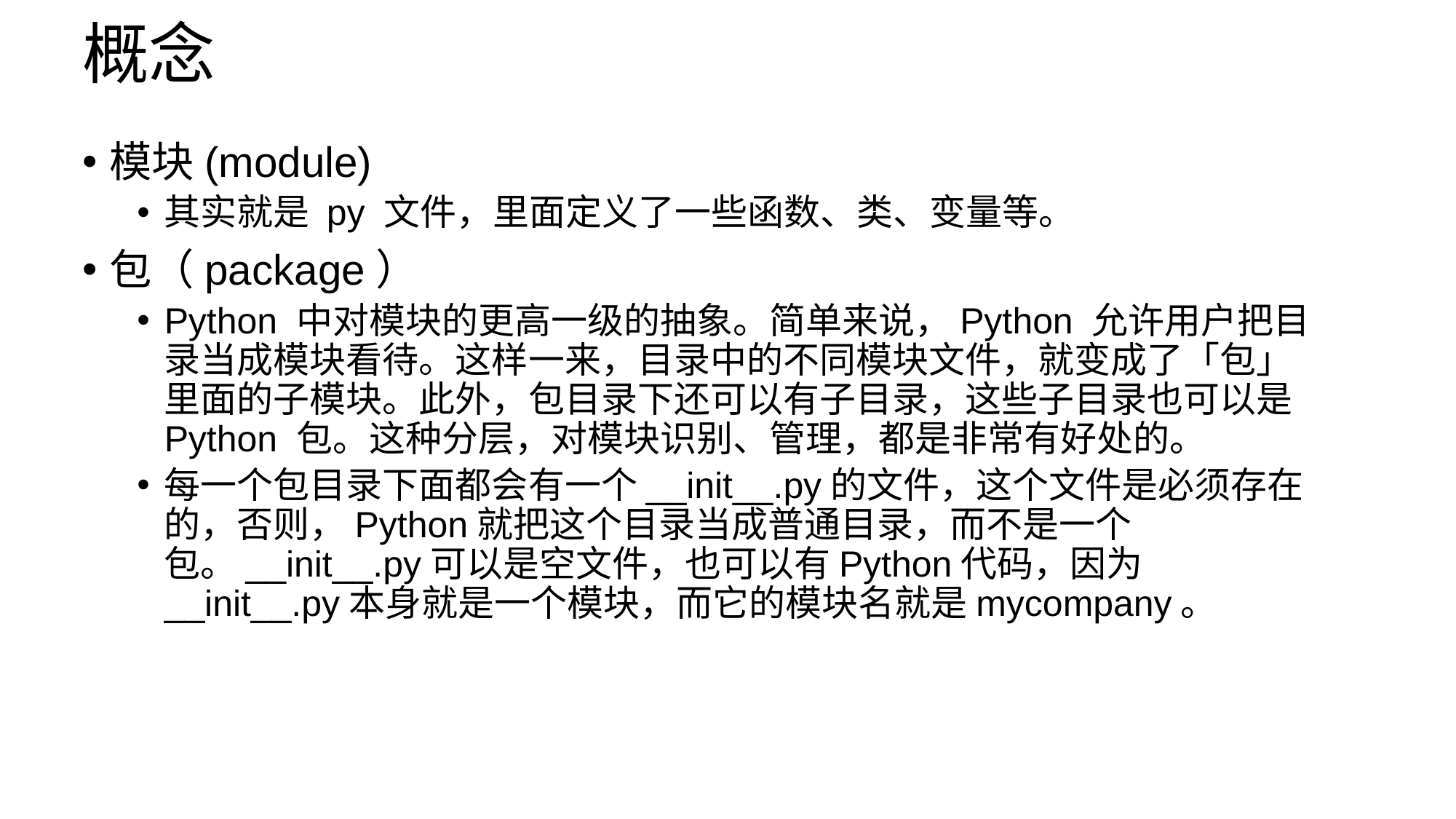

# 概念
模块(module)
其实就是 py 文件，里面定义了一些函数、类、变量等。
包（package）
Python 中对模块的更高一级的抽象。简单来说，Python 允许用户把目录当成模块看待。这样一来，目录中的不同模块文件，就变成了「包」里面的子模块。此外，包目录下还可以有子目录，这些子目录也可以是 Python 包。这种分层，对模块识别、管理，都是非常有好处的。
每一个包目录下面都会有一个__init__.py的文件，这个文件是必须存在的，否则，Python就把这个目录当成普通目录，而不是一个包。__init__.py可以是空文件，也可以有Python代码，因为__init__.py本身就是一个模块，而它的模块名就是mycompany。